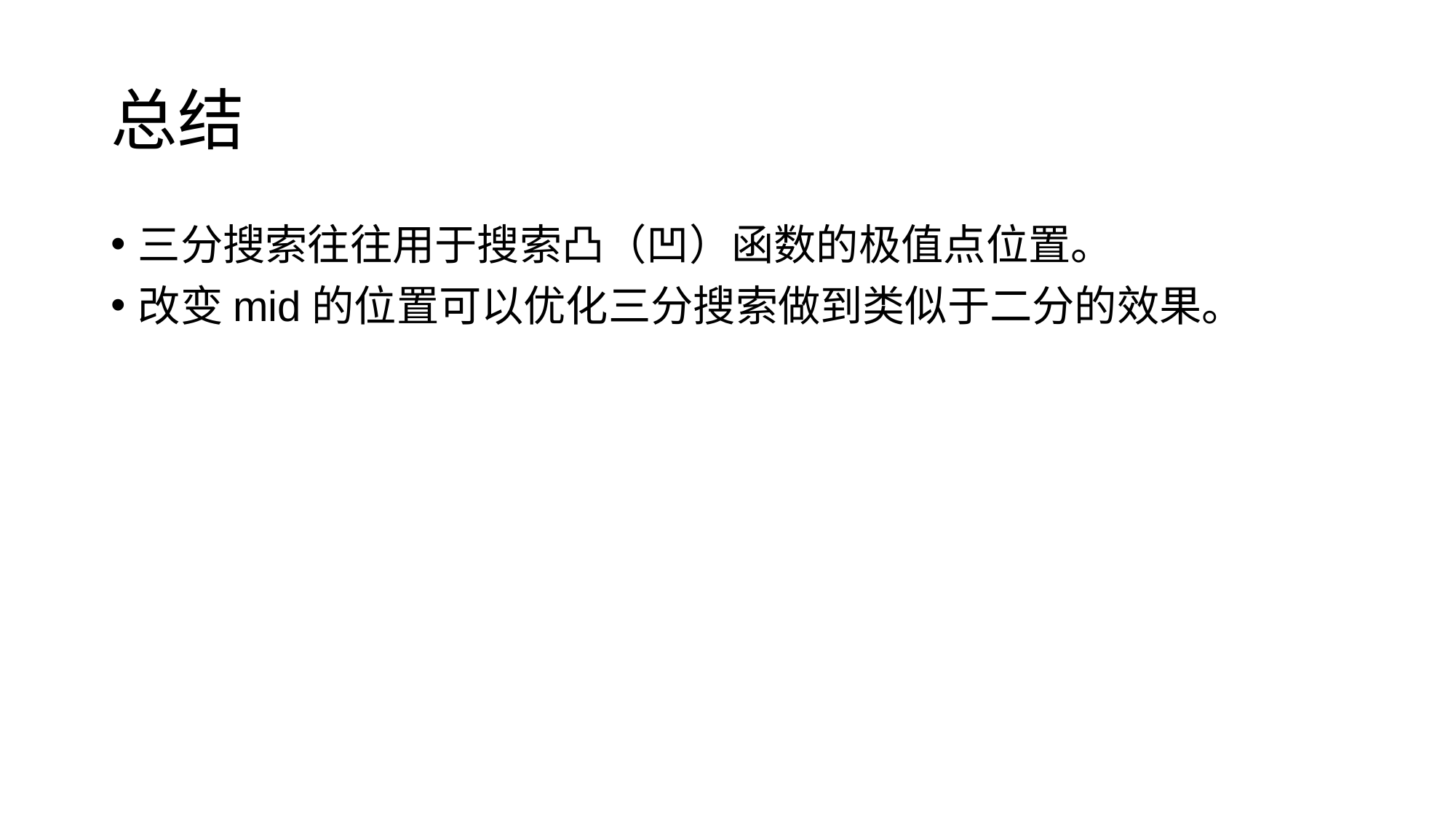

# 总结
三分搜索往往用于搜索凸（凹）函数的极值点位置。
改变mid的位置可以优化三分搜索做到类似于二分的效果。